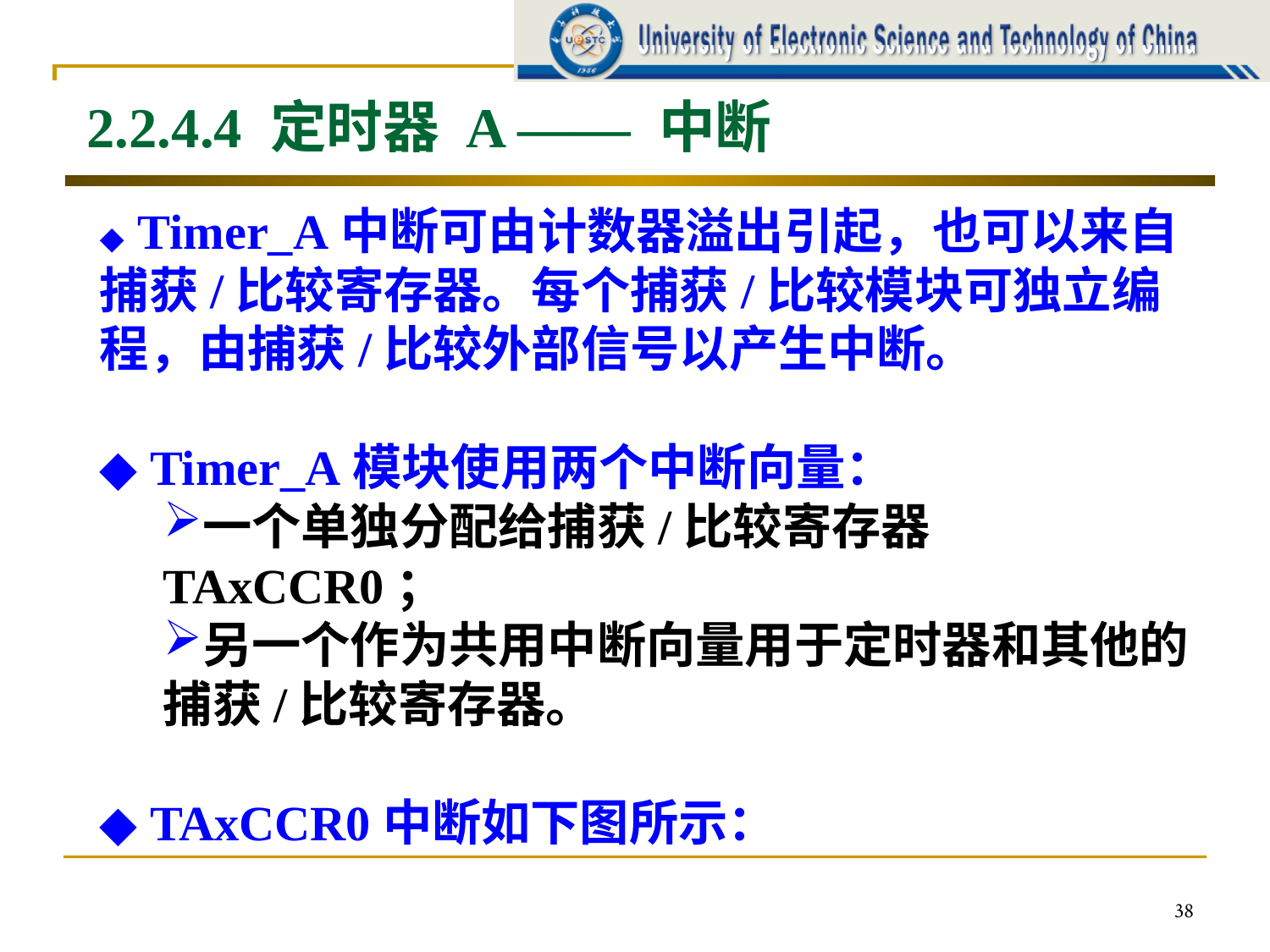

2.2.4.4 定时器 A —— 中断
◆ Timer_A中断可由计数器溢出引起，也可以来自捕获/比较寄存器。每个捕获/比较模块可独立编程，由捕获/比较外部信号以产生中断。

◆ Timer_A模块使用两个中断向量：
一个单独分配给捕获/比较寄存器TAxCCR0；
另一个作为共用中断向量用于定时器和其他的捕获/比较寄存器。

◆ TAxCCR0中断如下图所示：
38